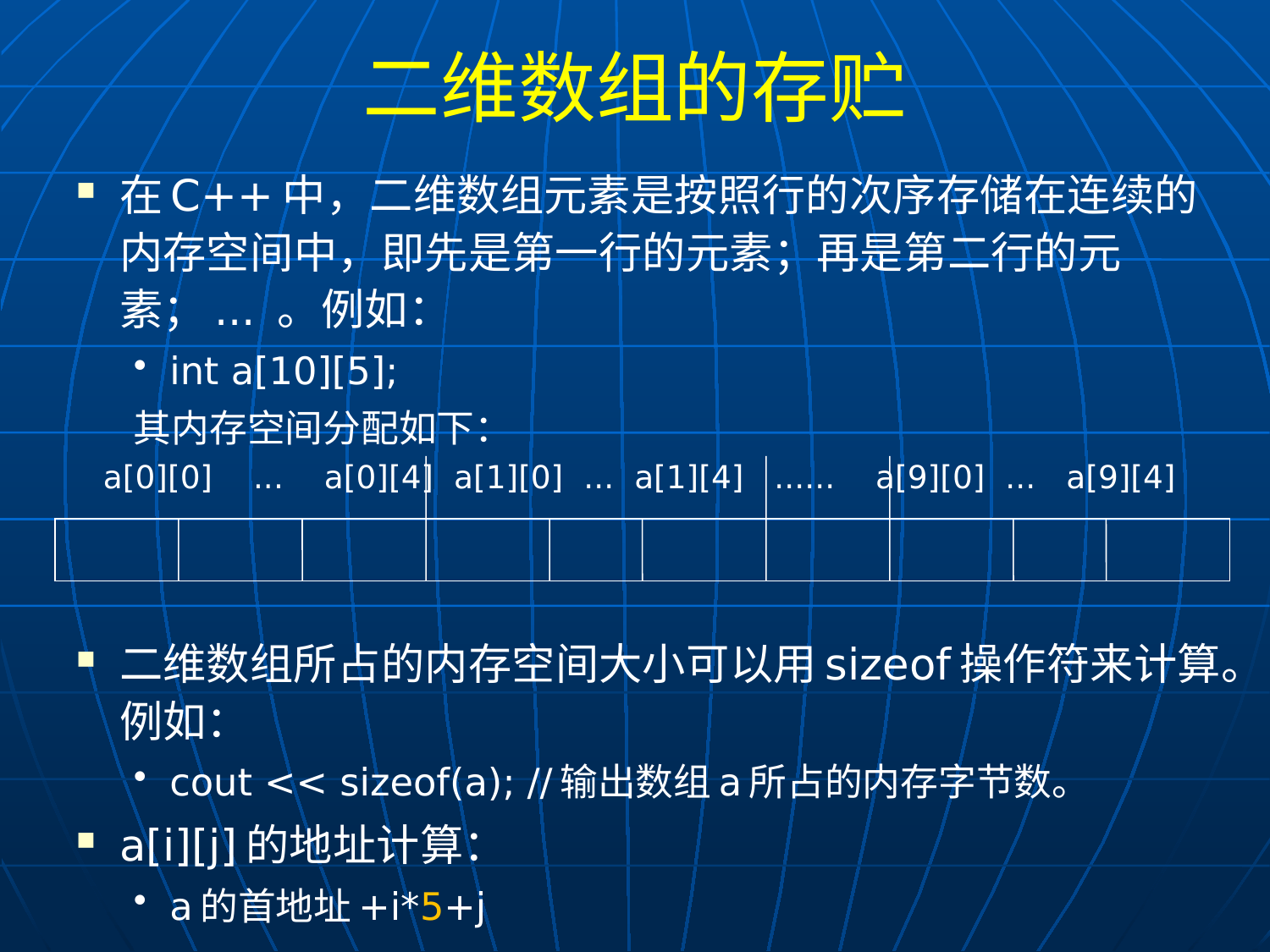

# 二维数组的存贮
在C++中，二维数组元素是按照行的次序存储在连续的内存空间中，即先是第一行的元素；再是第二行的元素；... 。例如：
int a[10][5];
其内存空间分配如下：

二维数组所占的内存空间大小可以用sizeof操作符来计算。例如：
cout << sizeof(a); //输出数组a所占的内存字节数。
a[i][j]的地址计算：
a的首地址+i*5+j

 a[0][0]    ...    a[0][4]  a[1][0]  ...  a[1][4]   ......    a[9][0]  ...   a[9][4]